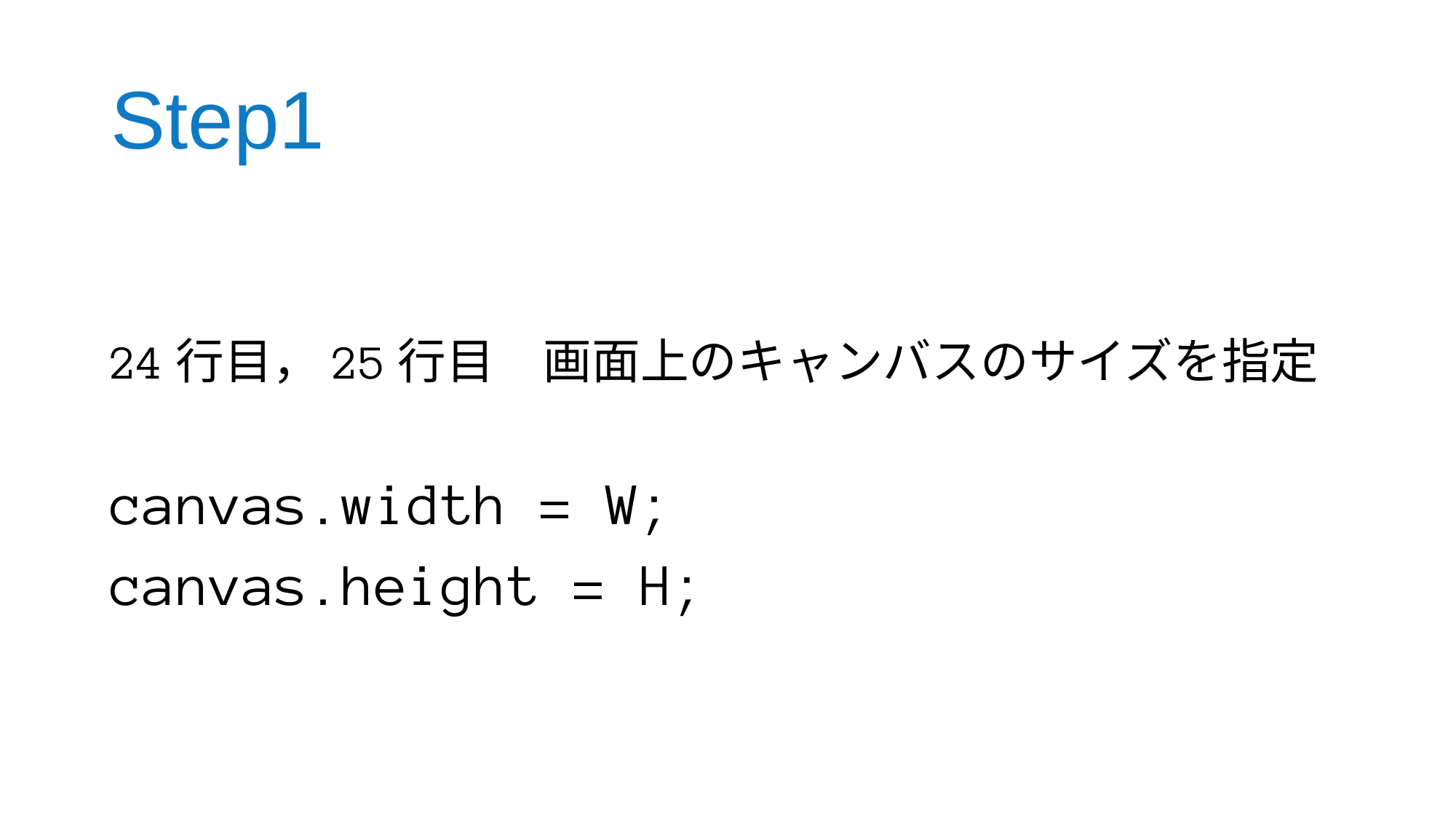

# Step1
24行目，25行目　画面上のキャンバスのサイズを指定

canvas.width = W;
canvas.height = H;